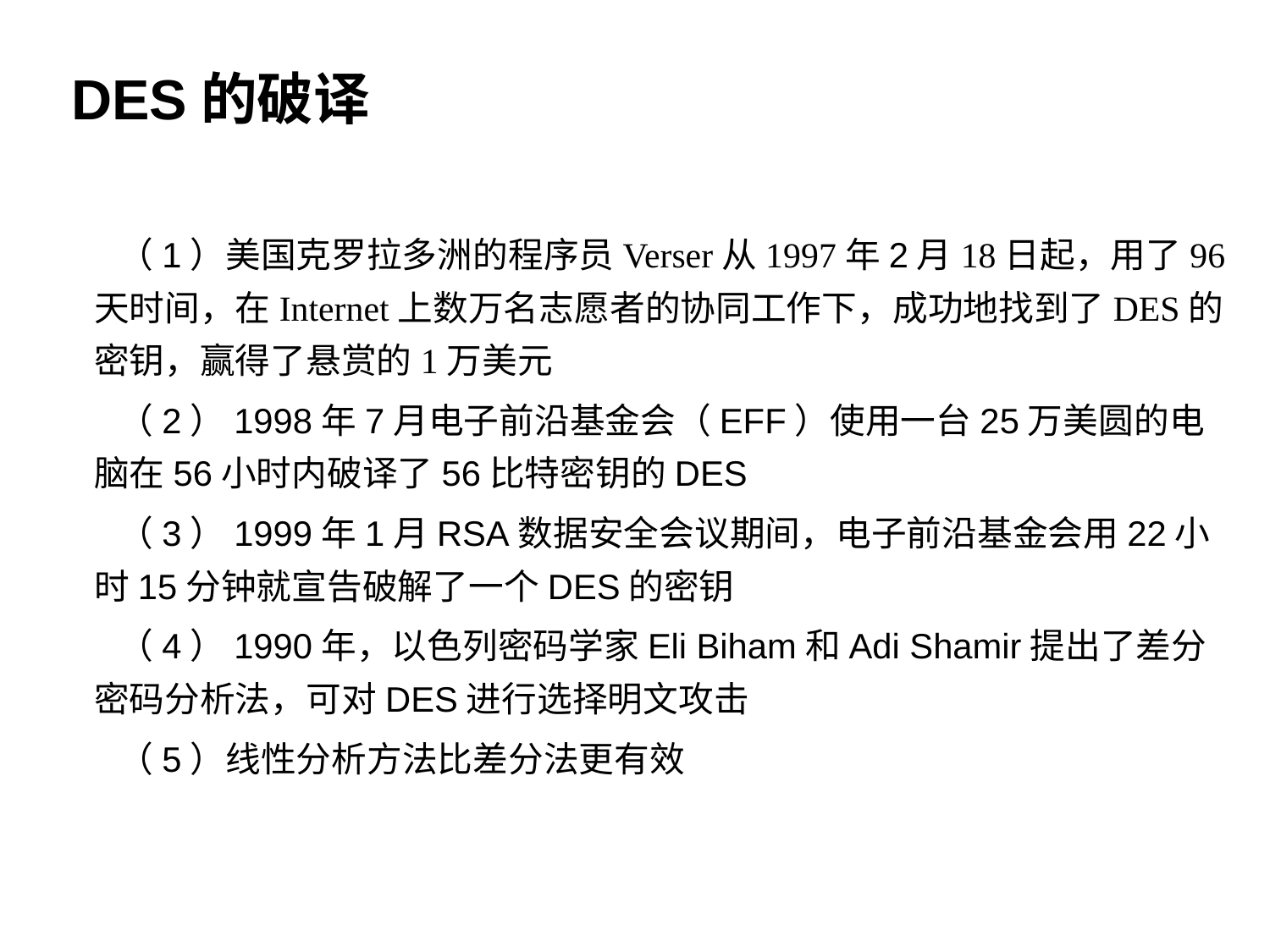

DES的破译
  （1）美国克罗拉多洲的程序员Verser从1997年2月18日起，用了96天时间，在Internet上数万名志愿者的协同工作下，成功地找到了DES的密钥，赢得了悬赏的1万美元
  （2）1998年7月电子前沿基金会（EFF）使用一台25万美圆的电脑在56小时内破译了56比特密钥的DES
  （3）1999年1月RSA数据安全会议期间，电子前沿基金会用22小时15分钟就宣告破解了一个DES的密钥
  （4）1990年，以色列密码学家Eli Biham和Adi Shamir提出了差分密码分析法，可对DES进行选择明文攻击
  （5）线性分析方法比差分法更有效